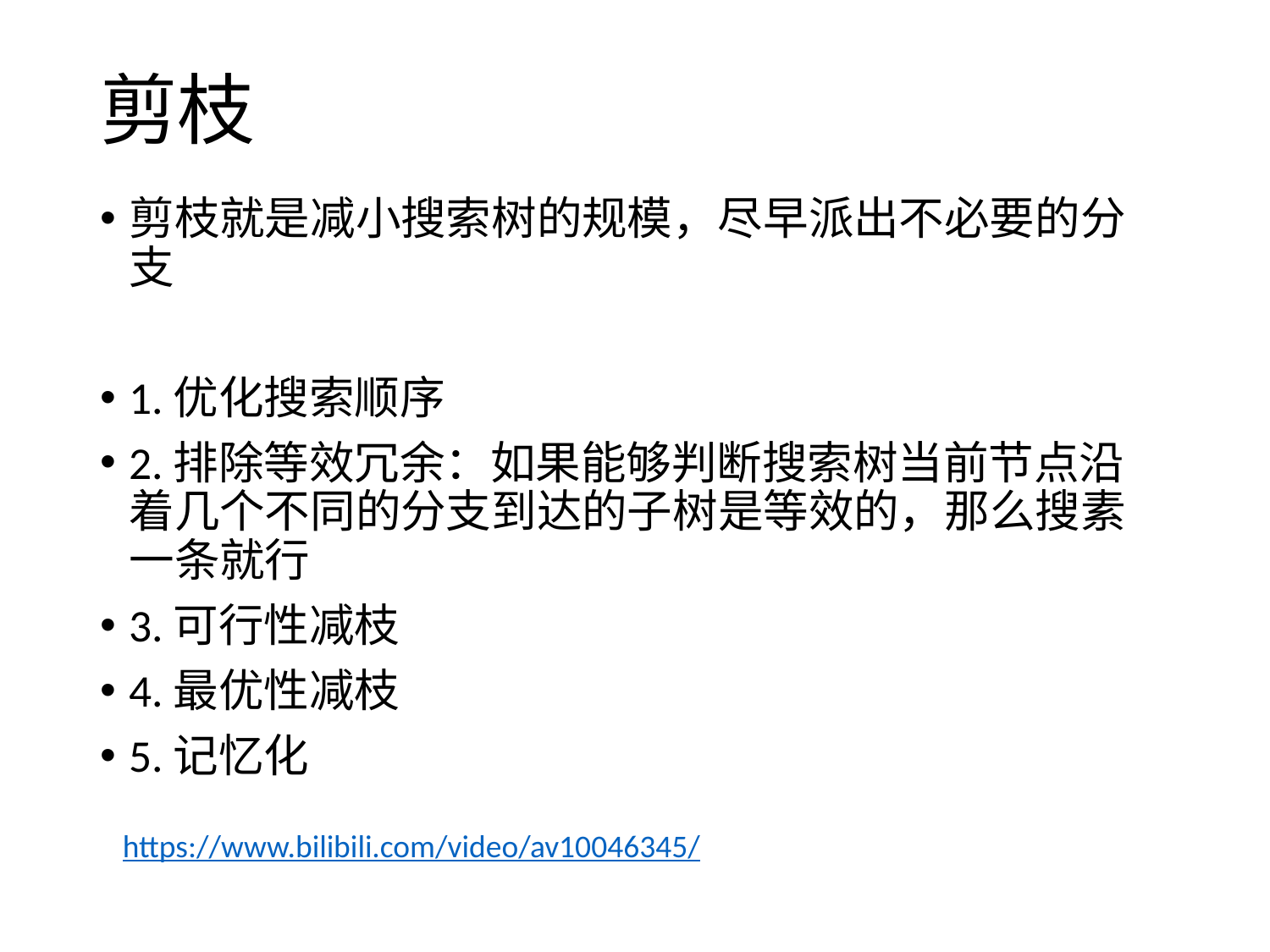

# 剪枝
剪枝就是减小搜索树的规模，尽早派出不必要的分支

1.优化搜索顺序
2.排除等效冗余：如果能够判断搜索树当前节点沿着几个不同的分支到达的子树是等效的，那么搜素一条就行
3.可行性减枝
4.最优性减枝
5.记忆化
https://www.bilibili.com/video/av10046345/